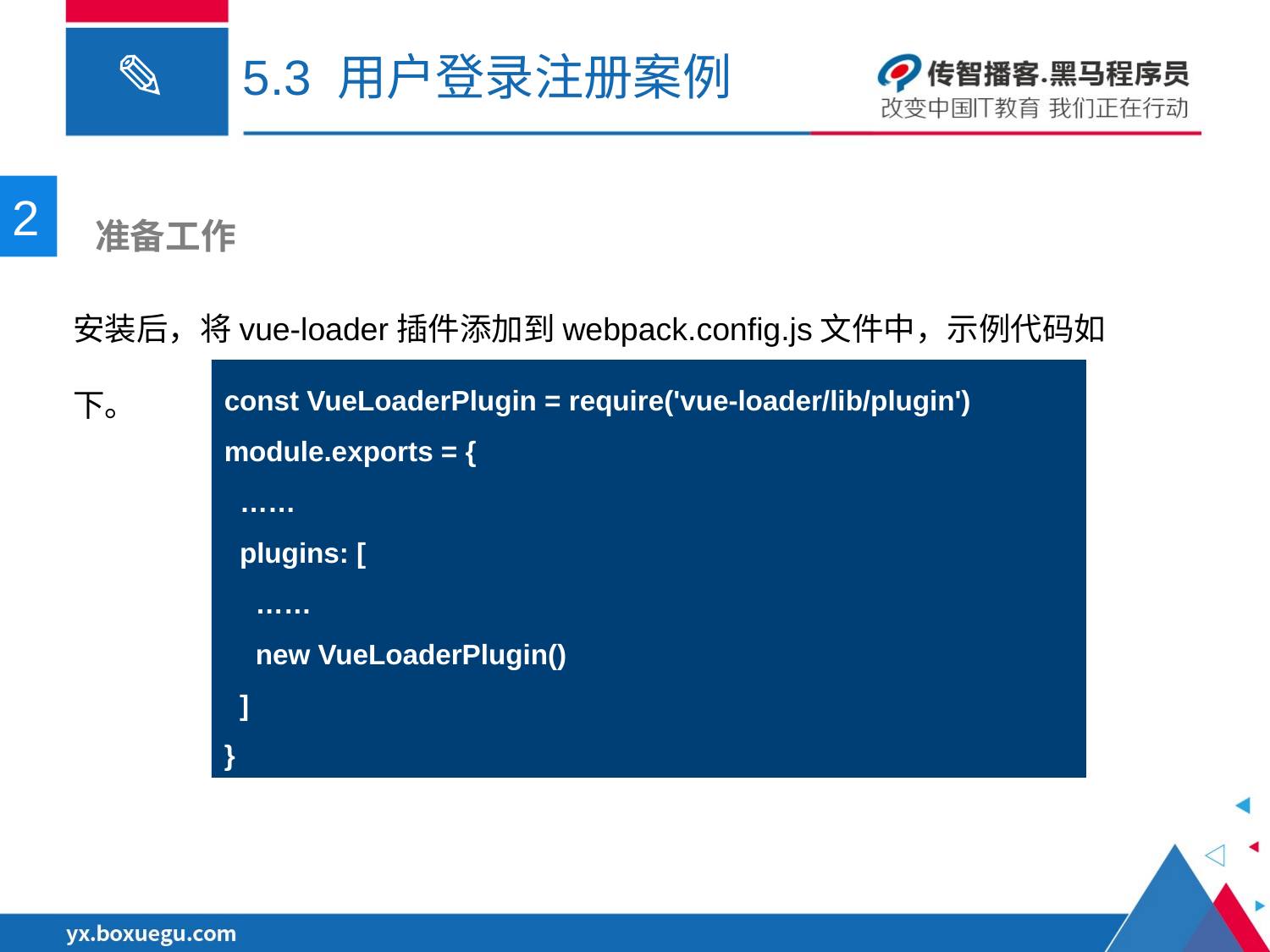

# 5.3 用户登录注册案例

2
  准备工作
安装后，将vue-loader插件添加到webpack.config.js文件中，示例代码如下。
const VueLoaderPlugin = require('vue-loader/lib/plugin')
module.exports = {
  ……
  plugins: [
    ……
    new VueLoaderPlugin()
  ]
}